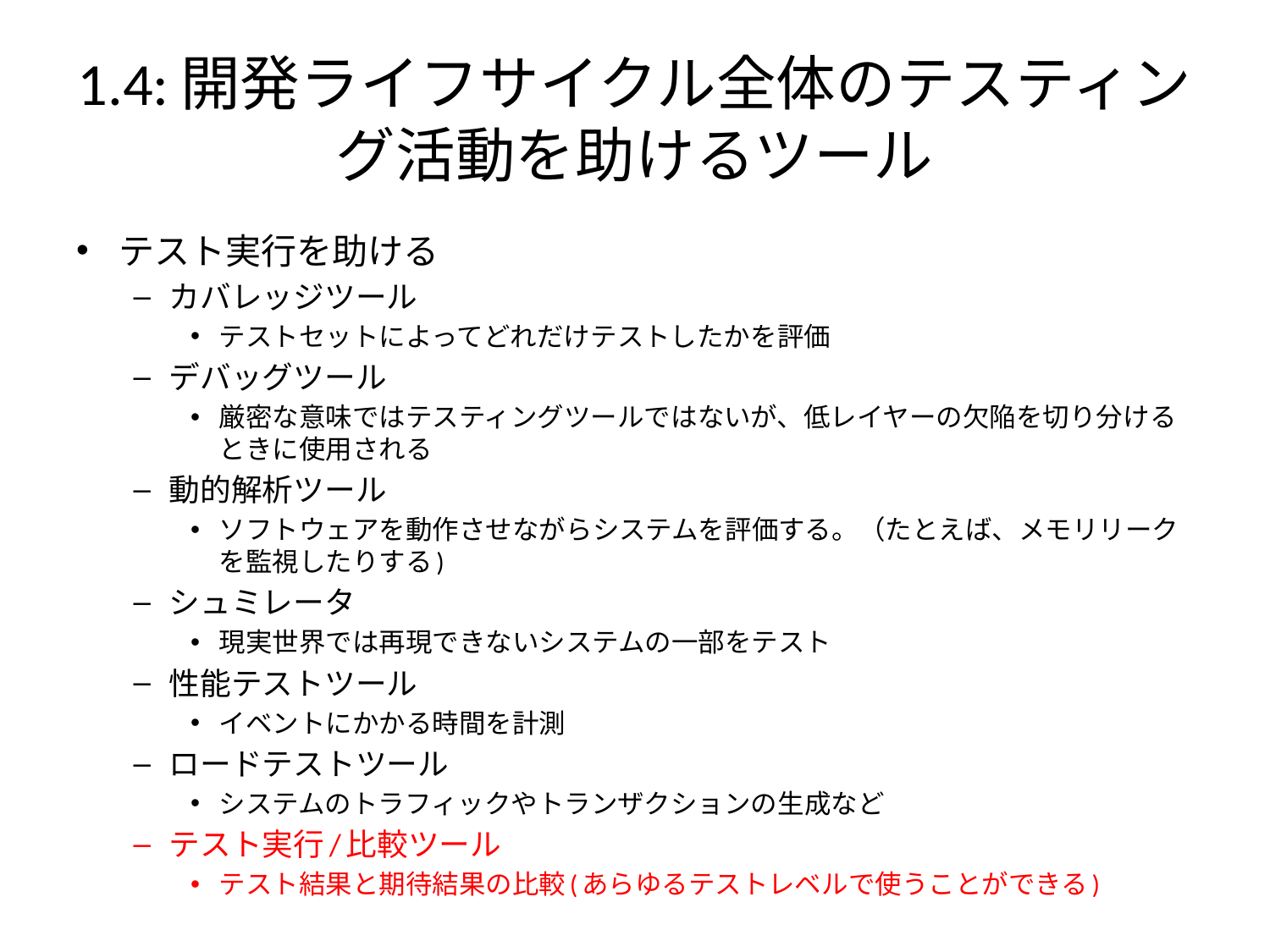

# 1.4:開発ライフサイクル全体のテスティング活動を助けるツール
テスト実行を助ける
カバレッジツール
テストセットによってどれだけテストしたかを評価
デバッグツール
厳密な意味ではテスティングツールではないが、低レイヤーの欠陥を切り分けるときに使用される
動的解析ツール
ソフトウェアを動作させながらシステムを評価する。（たとえば、メモリリークを監視したりする)
シュミレータ
現実世界では再現できないシステムの一部をテスト
性能テストツール
イベントにかかる時間を計測
ロードテストツール
システムのトラフィックやトランザクションの生成など
テスト実行/比較ツール
テスト結果と期待結果の比較(あらゆるテストレベルで使うことができる)